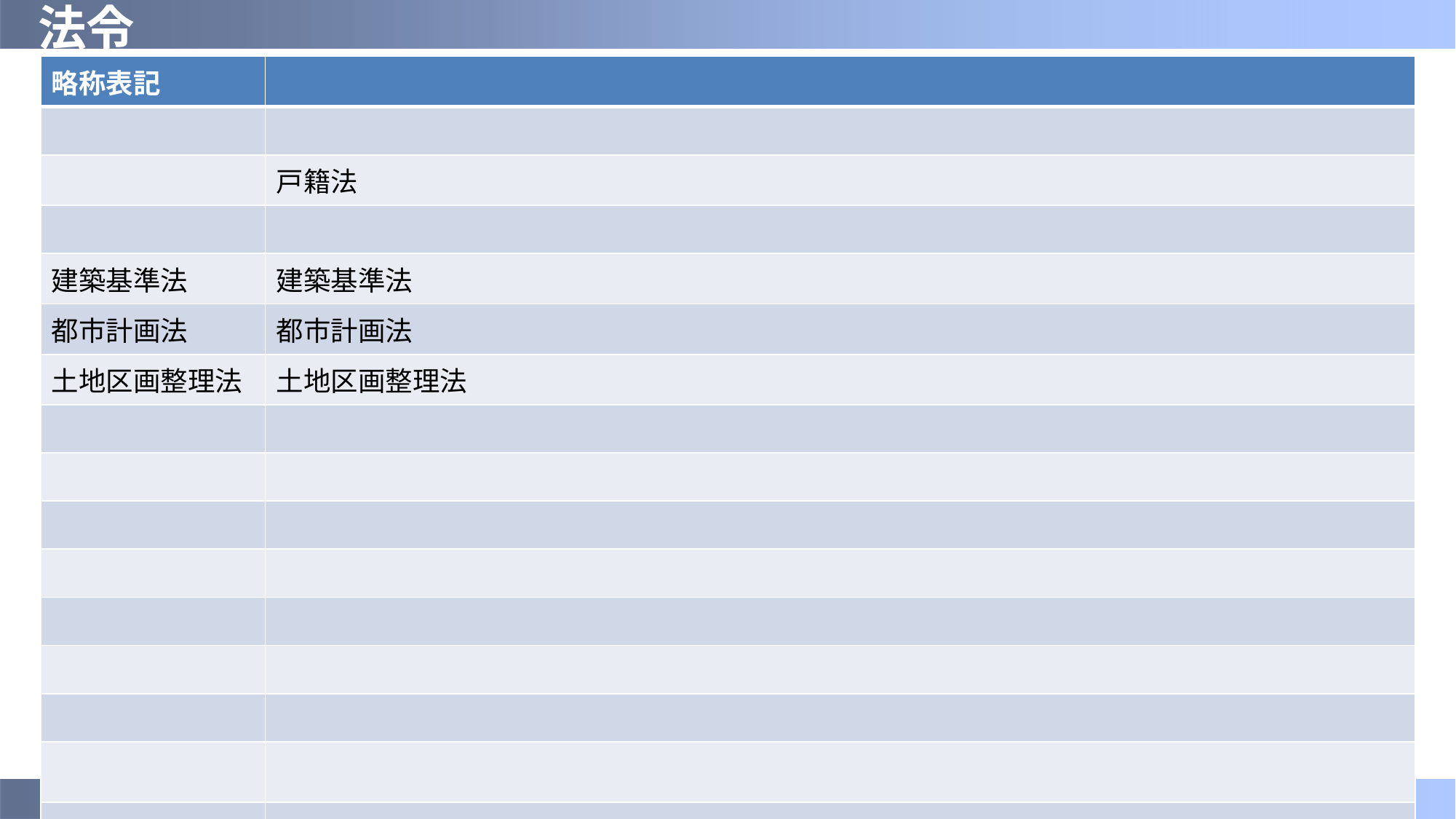

# 法令
| 略称表記 |  |
| --- | --- |
|  |  |
|  | 戸籍法 |
|  |  |
| 建築基準法 | 建築基準法 |
| 都市計画法 | 都市計画法 |
| 土地区画整理法 | 土地区画整理法 |
|  |  |
|  |  |
|  |  |
|  |  |
|  |  |
|  |  |
|  |  |
|  |  |
|  |  |
2022/5/7
- 6 -